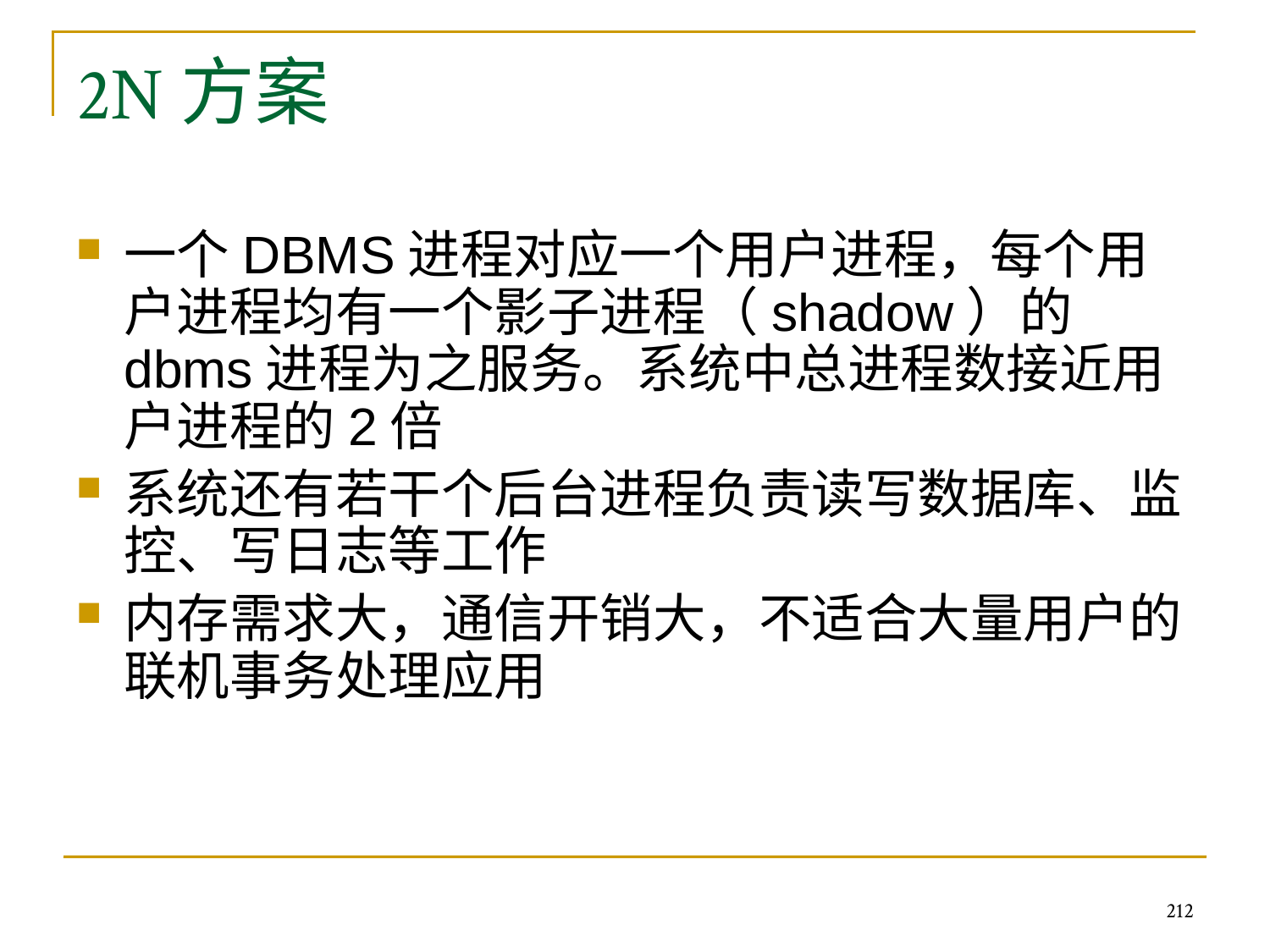

# 2N方案
一个DBMS进程对应一个用户进程，每个用户进程均有一个影子进程（shadow）的dbms进程为之服务。系统中总进程数接近用户进程的2倍
系统还有若干个后台进程负责读写数据库、监控、写日志等工作
内存需求大，通信开销大，不适合大量用户的联机事务处理应用

212